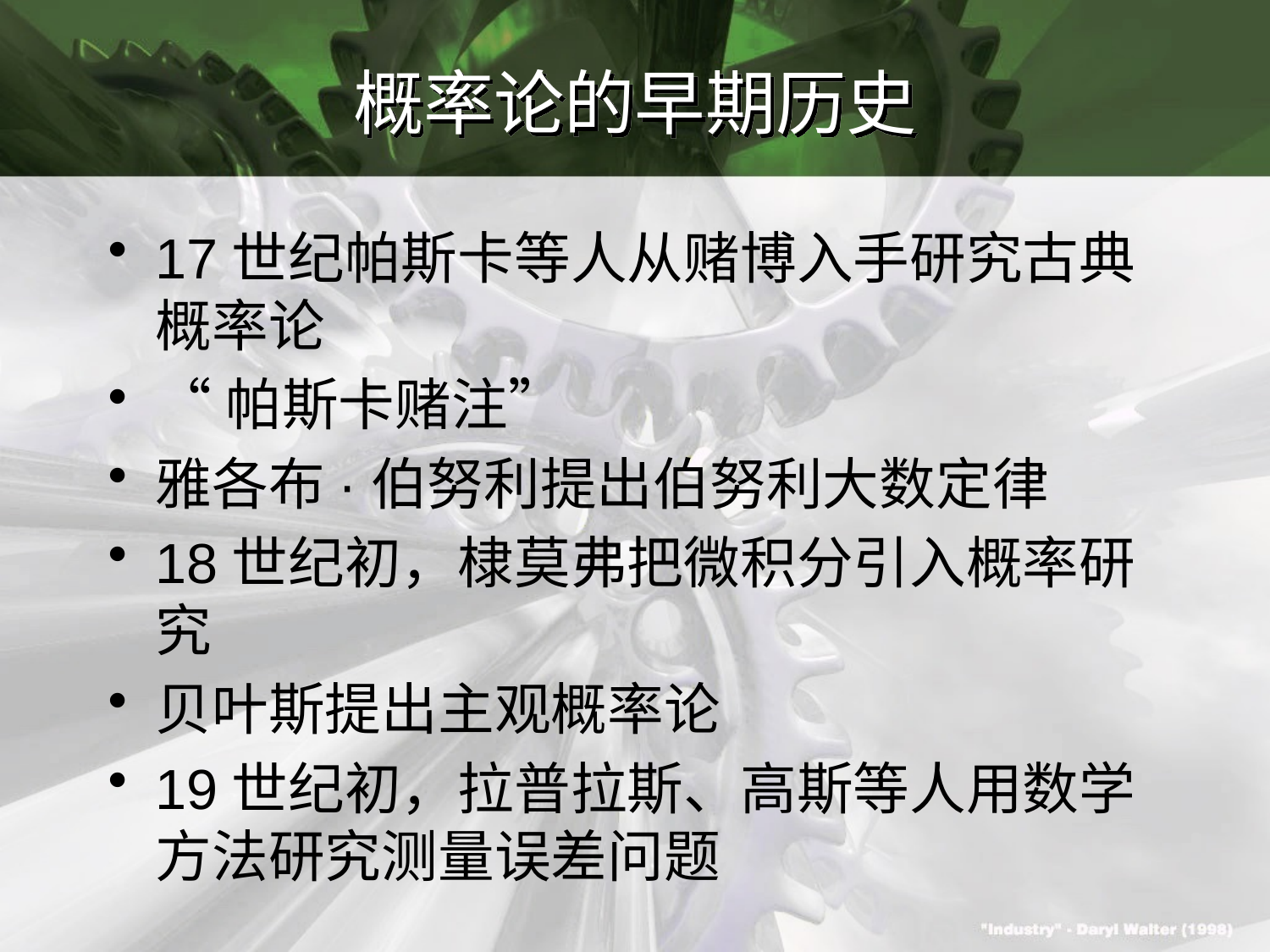

# 概率论的早期历史
17世纪帕斯卡等人从赌博入手研究古典概率论
“帕斯卡赌注”
雅各布·伯努利提出伯努利大数定律
18世纪初，棣莫弗把微积分引入概率研究
贝叶斯提出主观概率论
19世纪初，拉普拉斯、高斯等人用数学方法研究测量误差问题